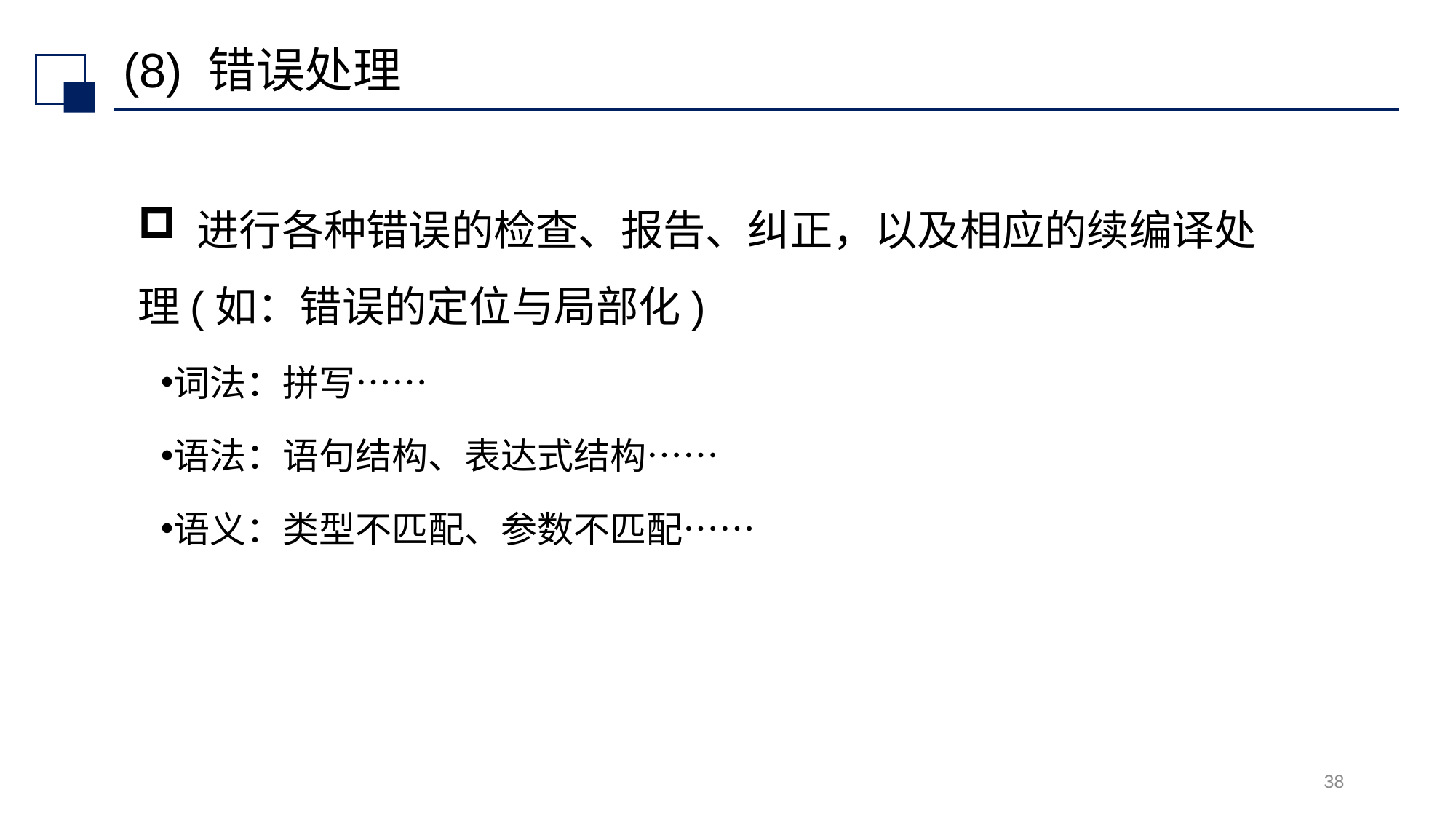

# (8) 错误处理
 进行各种错误的检查、报告、纠正，以及相应的续编译处理(如：错误的定位与局部化)
词法：拼写……
语法：语句结构、表达式结构……
语义：类型不匹配、参数不匹配……
38